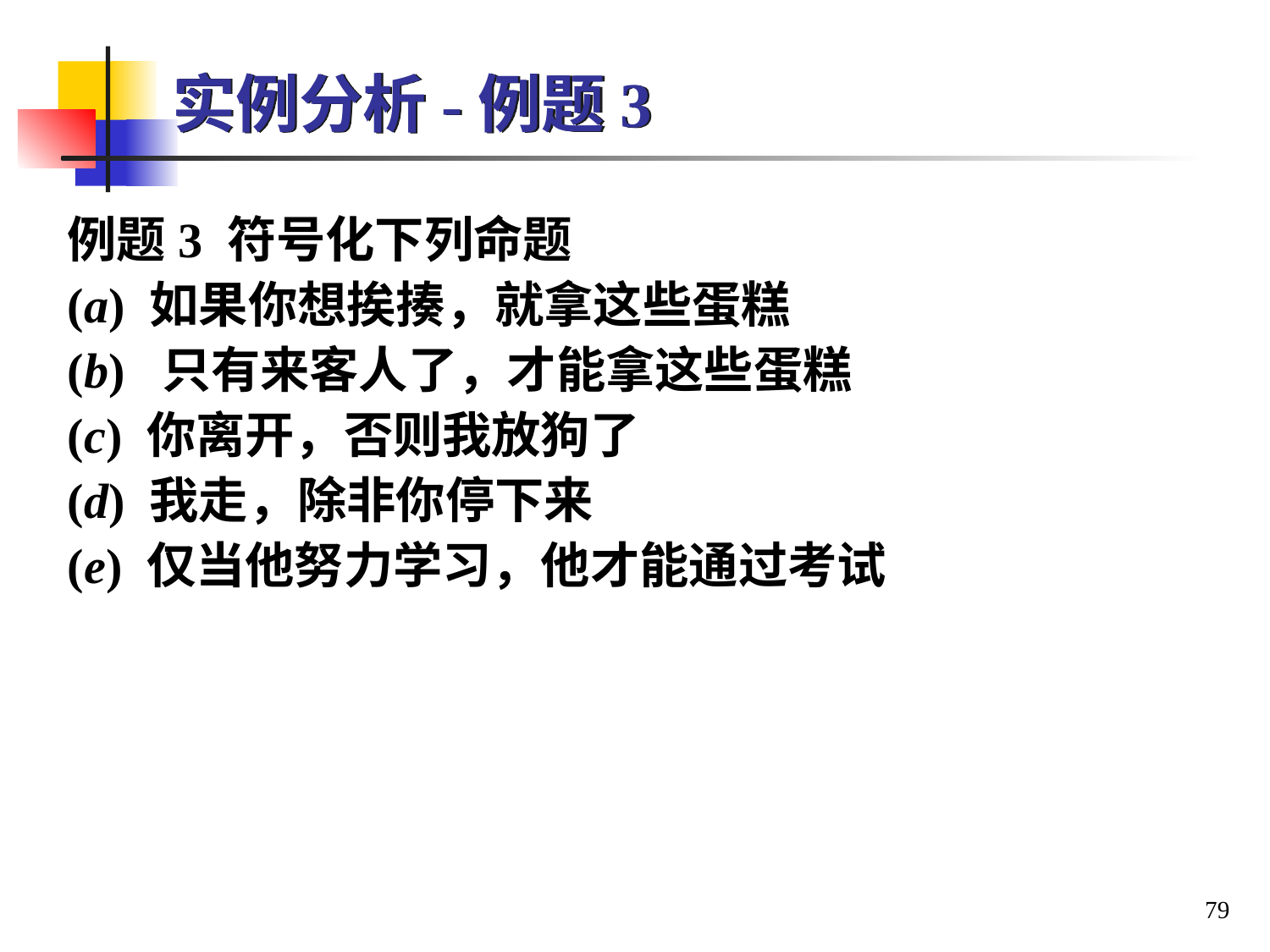

# 实例分析-例题3
例题3 符号化下列命题
(a) 如果你想挨揍，就拿这些蛋糕
(b)  只有来客人了，才能拿这些蛋糕
(c) 你离开，否则我放狗了
(d) 我走，除非你停下来
(e) 仅当他努力学习，他才能通过考试
79